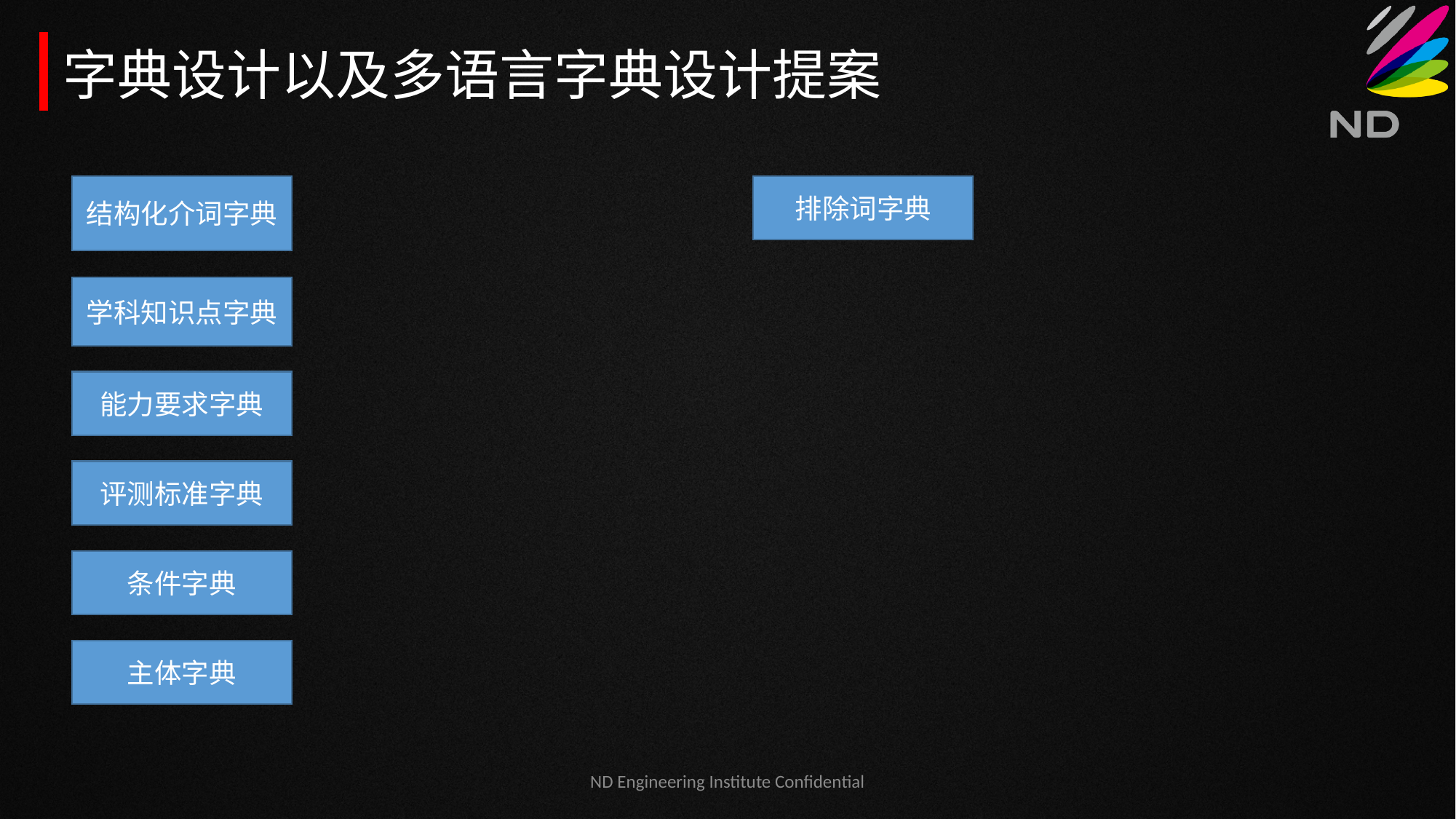

字典设计以及多语言字典设计提案
结构化介词字典
排除词字典
学科知识点字典
能力要求字典
评测标准字典
条件字典
主体字典
ND Engineering Institute Confidential